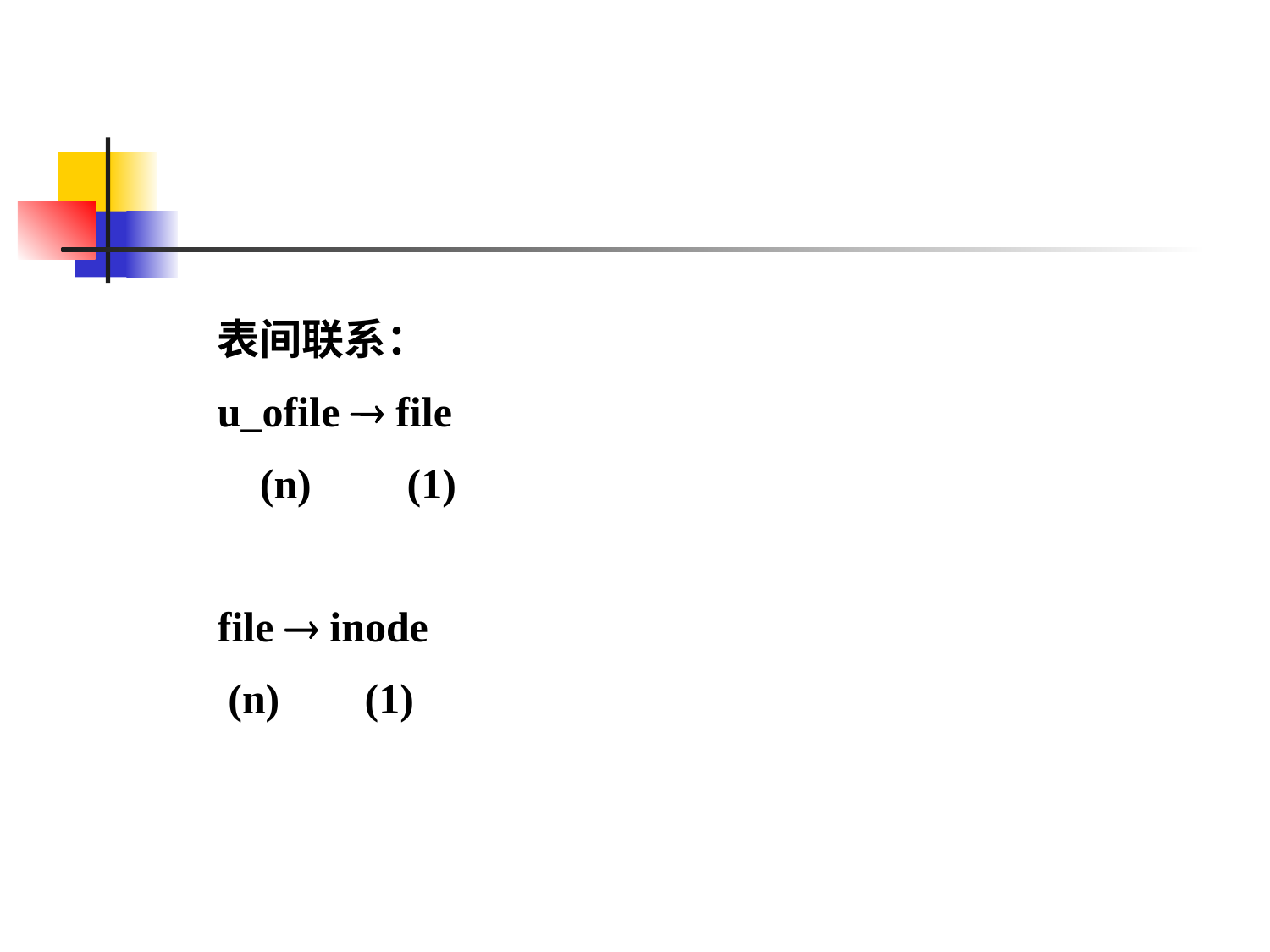

表间联系：
u_ofile → file
    (n)         (1)

file → inode
 (n)        (1)